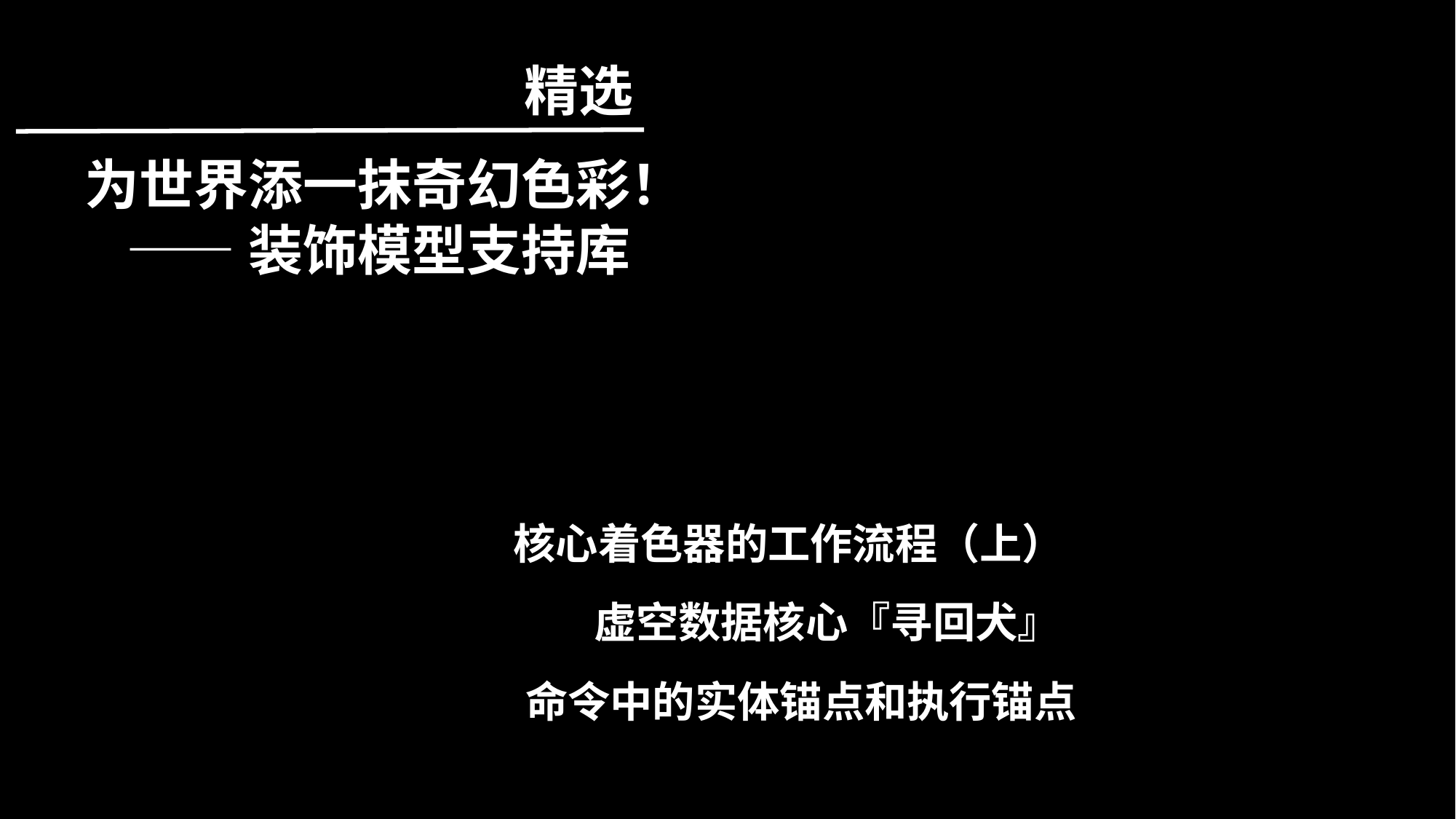

精选
为世界添一抹奇幻色彩！
——装饰模型支持库

核心着色器的工作流程（上）
虚空数据核心『寻回犬』
命令中的实体锚点和执行锚点